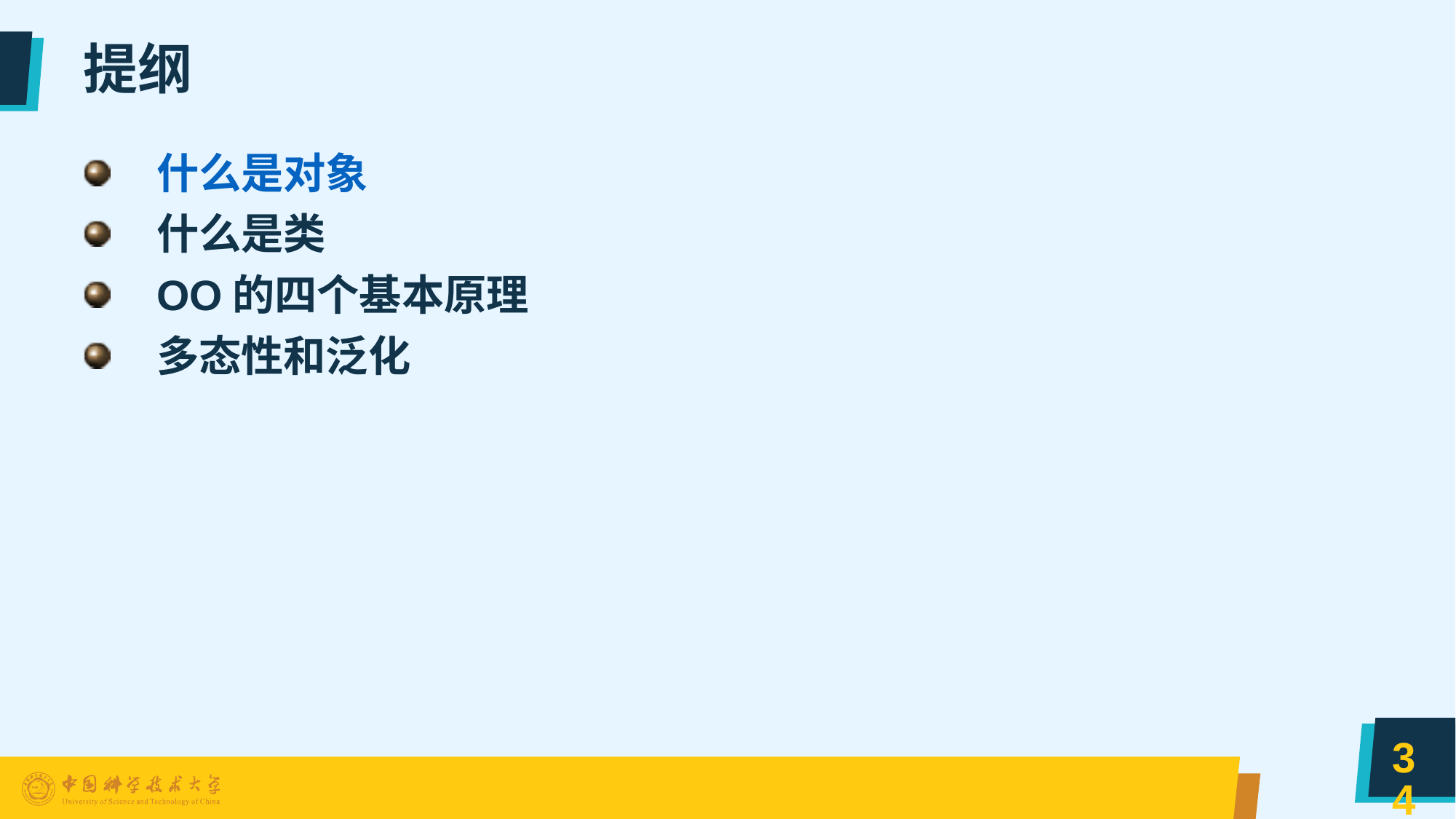

# 提纲
什么是对象
什么是类
OO的四个基本原理
多态性和泛化

34